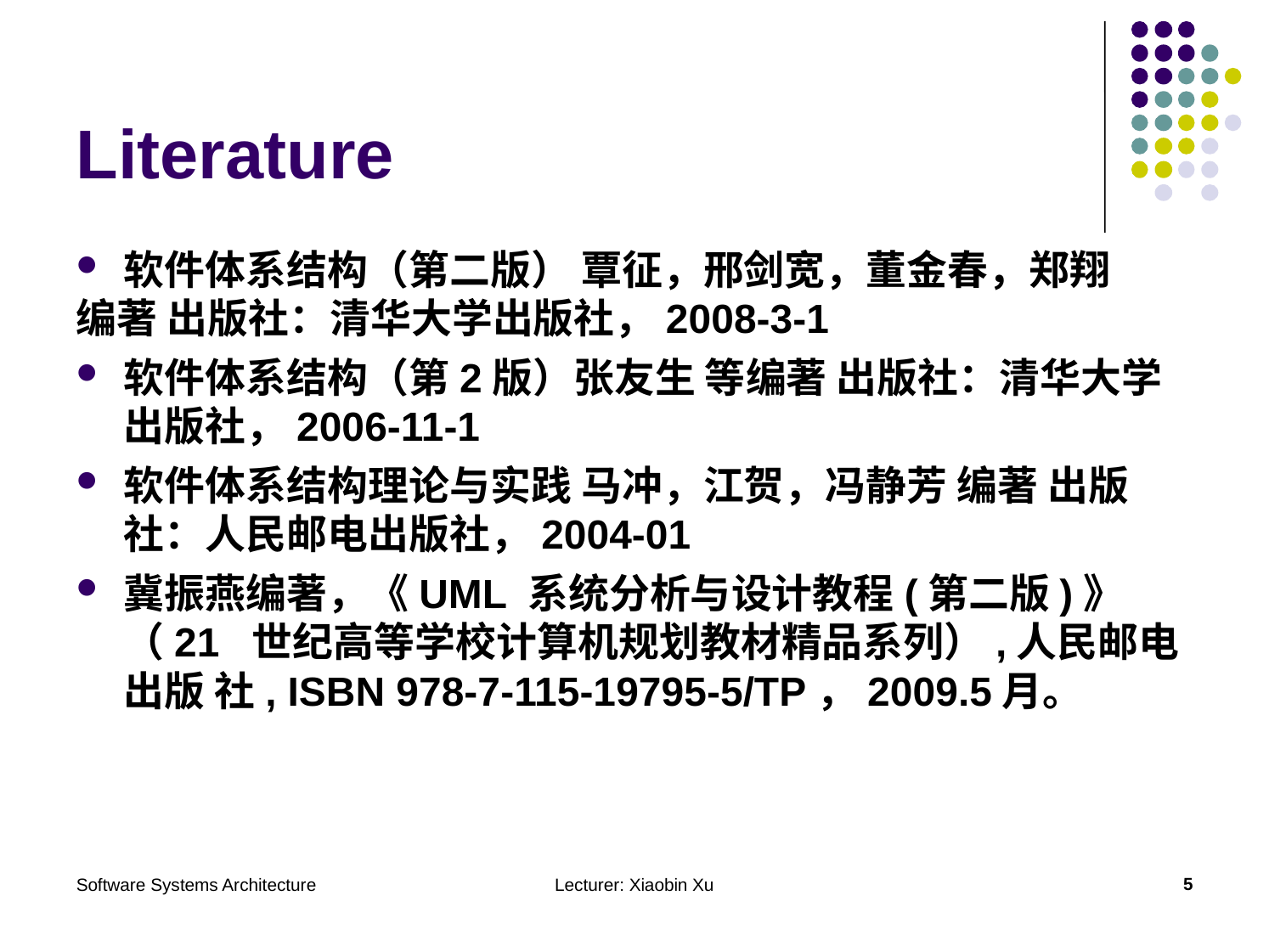

# Literature
软件体系结构（第二版） 覃征，邢剑宽，董金春，郑翔
编著 出版社：清华大学出版社，2008-3-1
软件体系结构（第2版）张友生 等编著 出版社：清华大学 出版社，2006-11-1
软件体系结构理论与实践 马冲，江贺，冯静芳 编著 出版 社：人民邮电出版社，2004-01
冀振燕编著，《UML 系统分析与设计教程(第二版)》（21  世纪高等学校计算机规划教材精品系列）,人民邮电出版 社, ISBN 978-7-115-19795-5/TP，2009.5月。
Software Systems Architecture
Lecturer: Xiaobin Xu
5